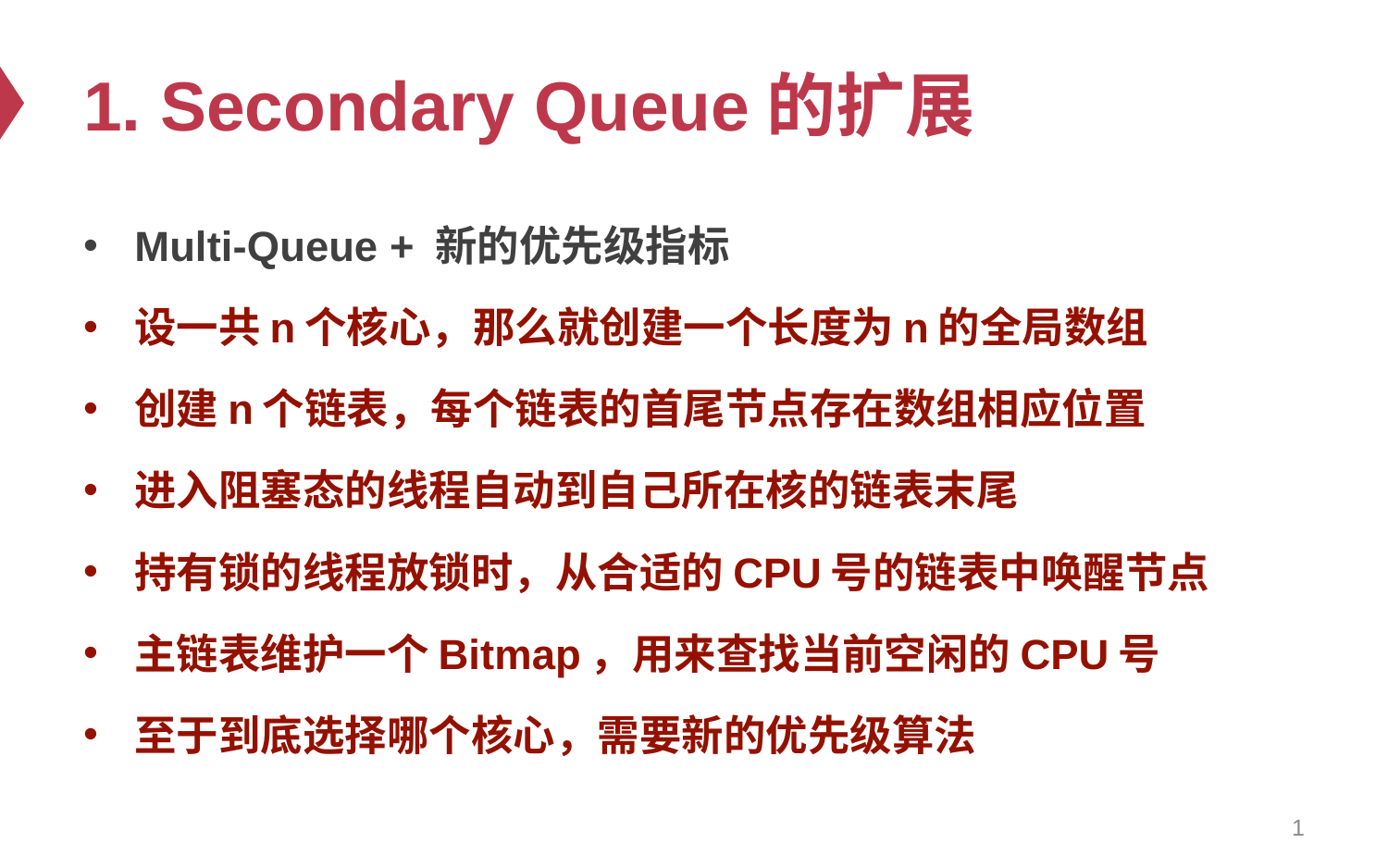

# 1. Secondary Queue的扩展
Multi-Queue + 新的优先级指标
设一共n个核心，那么就创建一个长度为n的全局数组
创建n个链表，每个链表的首尾节点存在数组相应位置
进入阻塞态的线程自动到自己所在核的链表末尾
持有锁的线程放锁时，从合适的CPU号的链表中唤醒节点
主链表维护一个Bitmap，用来查找当前空闲的CPU号
至于到底选择哪个核心，需要新的优先级算法
1